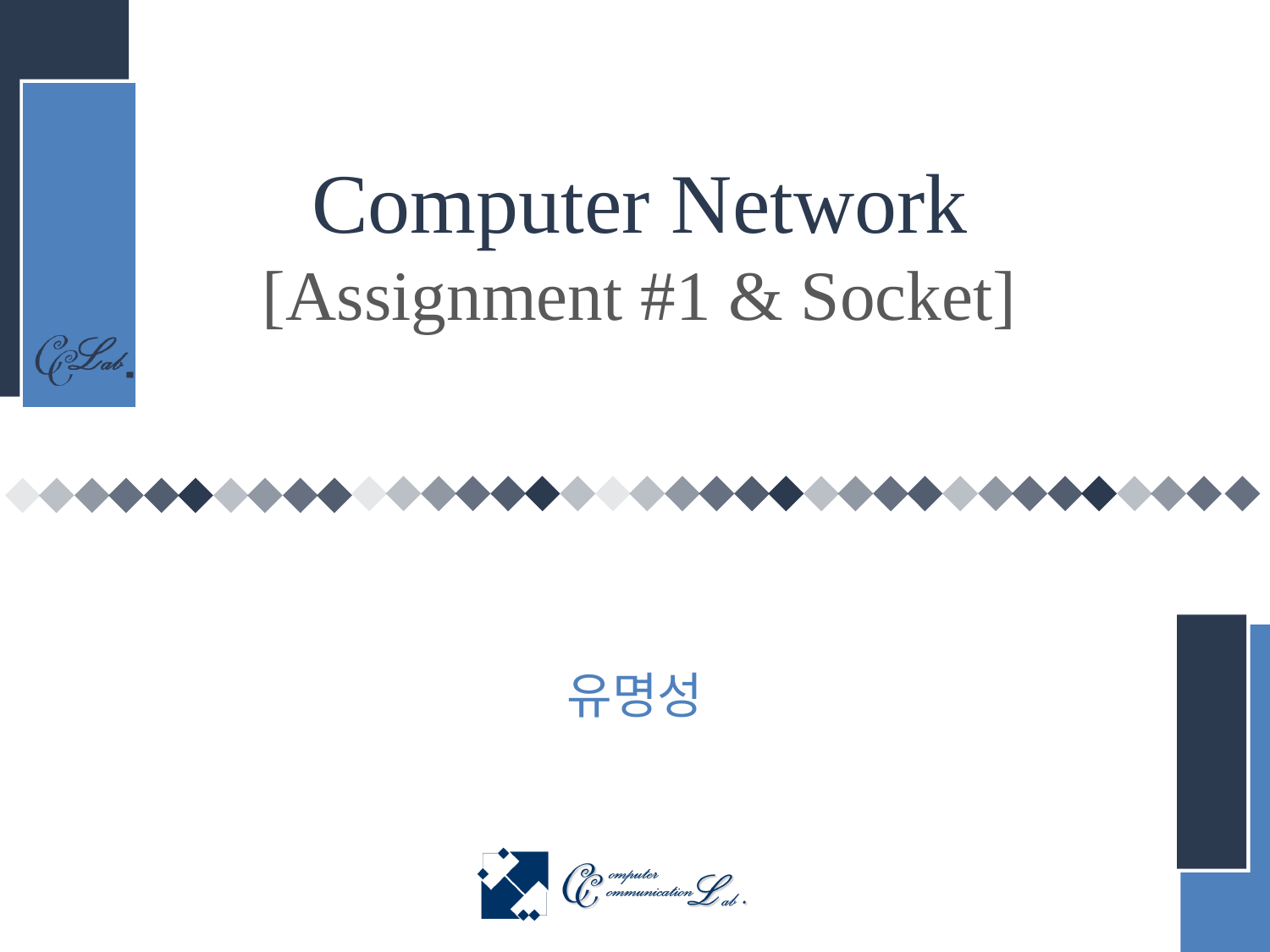

# Computer Network [Assignment #1 & Socket]
유명성